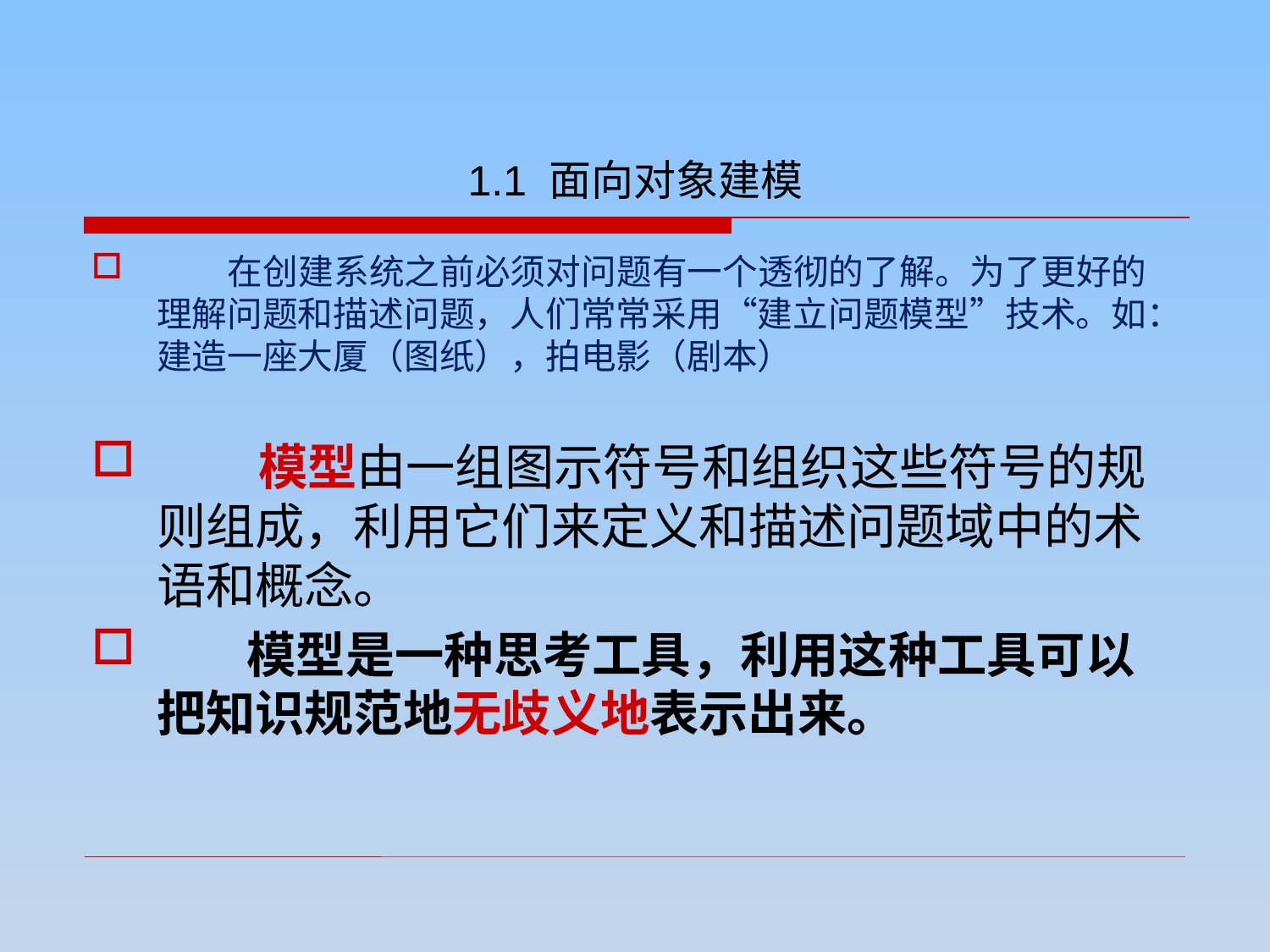

1.1 面向对象建模
        在创建系统之前必须对问题有一个透彻的了解。为了更好的理解问题和描述问题，人们常常采用“建立问题模型”技术。如：建造一座大厦（图纸），拍电影（剧本）

        模型由一组图示符号和组织这些符号的规则组成，利用它们来定义和描述问题域中的术语和概念。
       模型是一种思考工具，利用这种工具可以把知识规范地无歧义地表示出来。